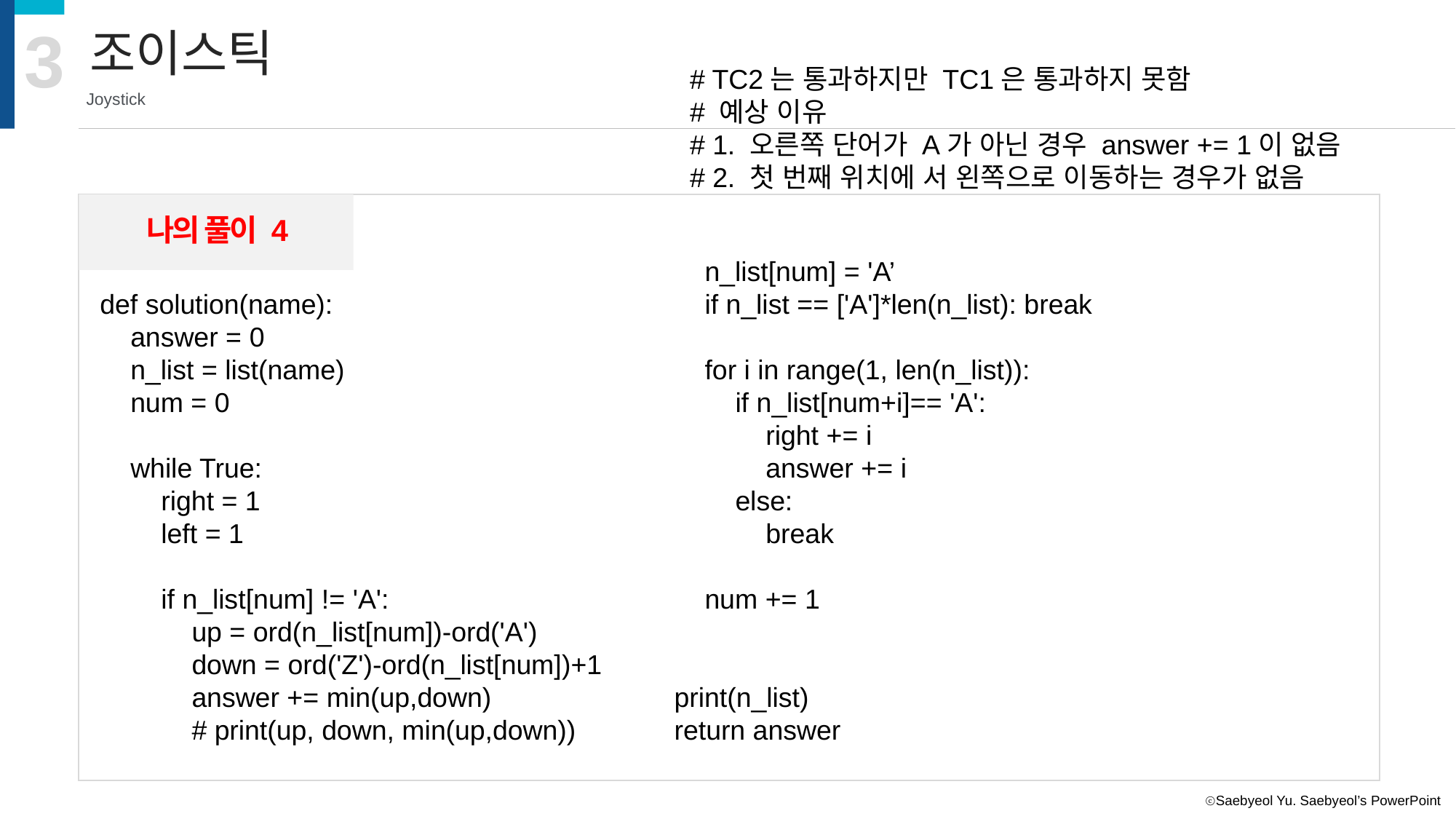

3
조이스틱
# TC2는 통과하지만 TC1은 통과하지 못함
# 예상 이유
# 1. 오른쪽 단어가 A가 아닌 경우 answer += 1이 없음
# 2. 첫 번째 위치에 서 왼쪽으로 이동하는 경우가 없음
Joystick

나의 풀이 4
        n_list[num] = 'A’
        if n_list == ['A']*len(n_list): break

        for i in range(1, len(n_list)):
            if n_list[num+i]== 'A':
                right += i
                answer += i
            else:
                break

        num += 1

    print(n_list)
    return answer
def solution(name):
    answer = 0
    n_list = list(name)
    num = 0

    while True:
        right = 1
        left = 1

        if n_list[num] != 'A':
            up = ord(n_list[num])-ord('A')
            down = ord('Z')-ord(n_list[num])+1
            answer += min(up,down)
            # print(up, down, min(up,down))